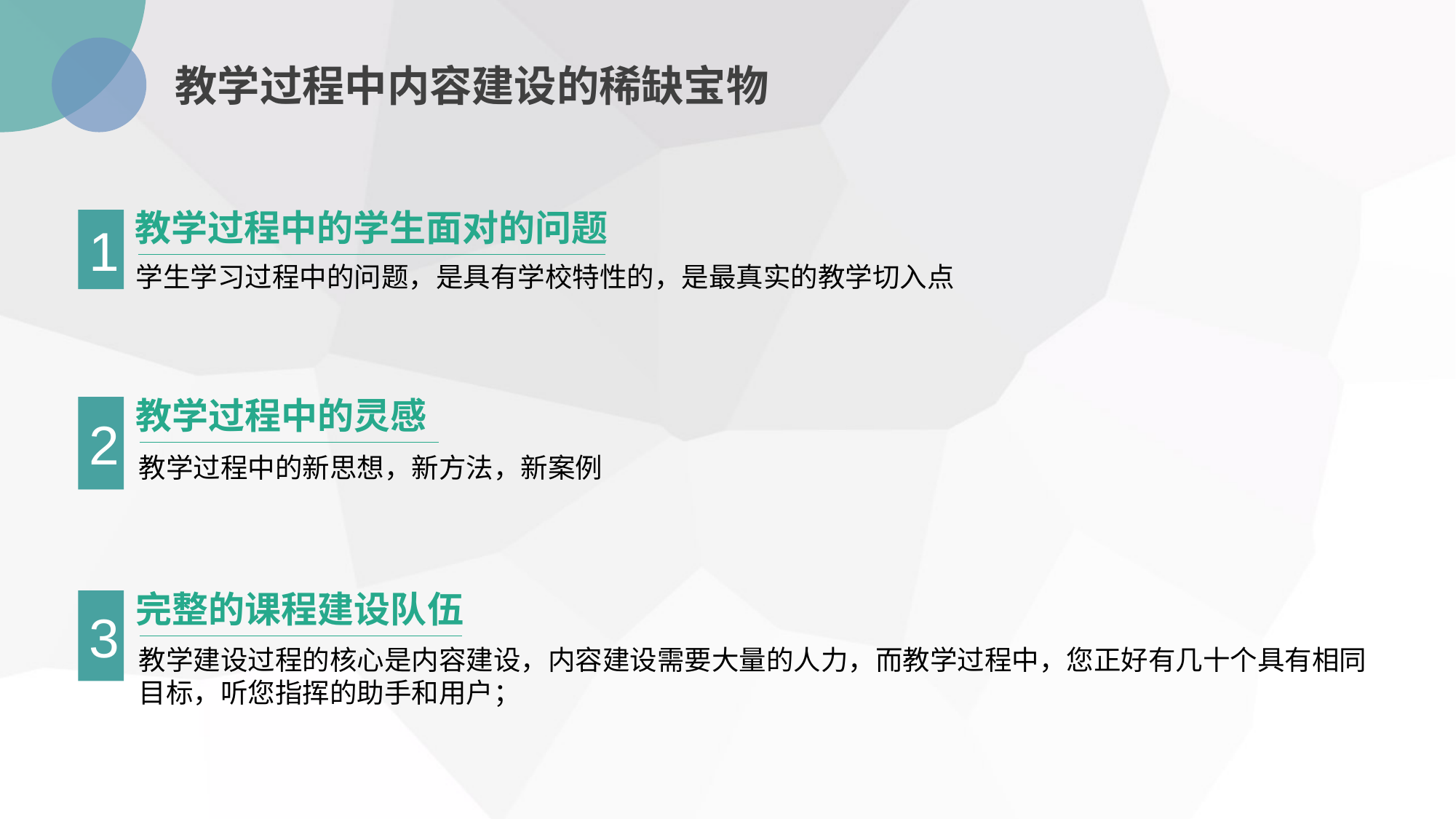

教学过程中内容建设的稀缺宝物
教学过程中的学生面对的问题
1
学生学习过程中的问题，是具有学校特性的，是最真实的教学切入点
教学过程中的灵感
2
教学过程中的新思想，新方法，新案例
完整的课程建设队伍
3
教学建设过程的核心是内容建设，内容建设需要大量的人力，而教学过程中，您正好有几十个具有相同目标，听您指挥的助手和用户；